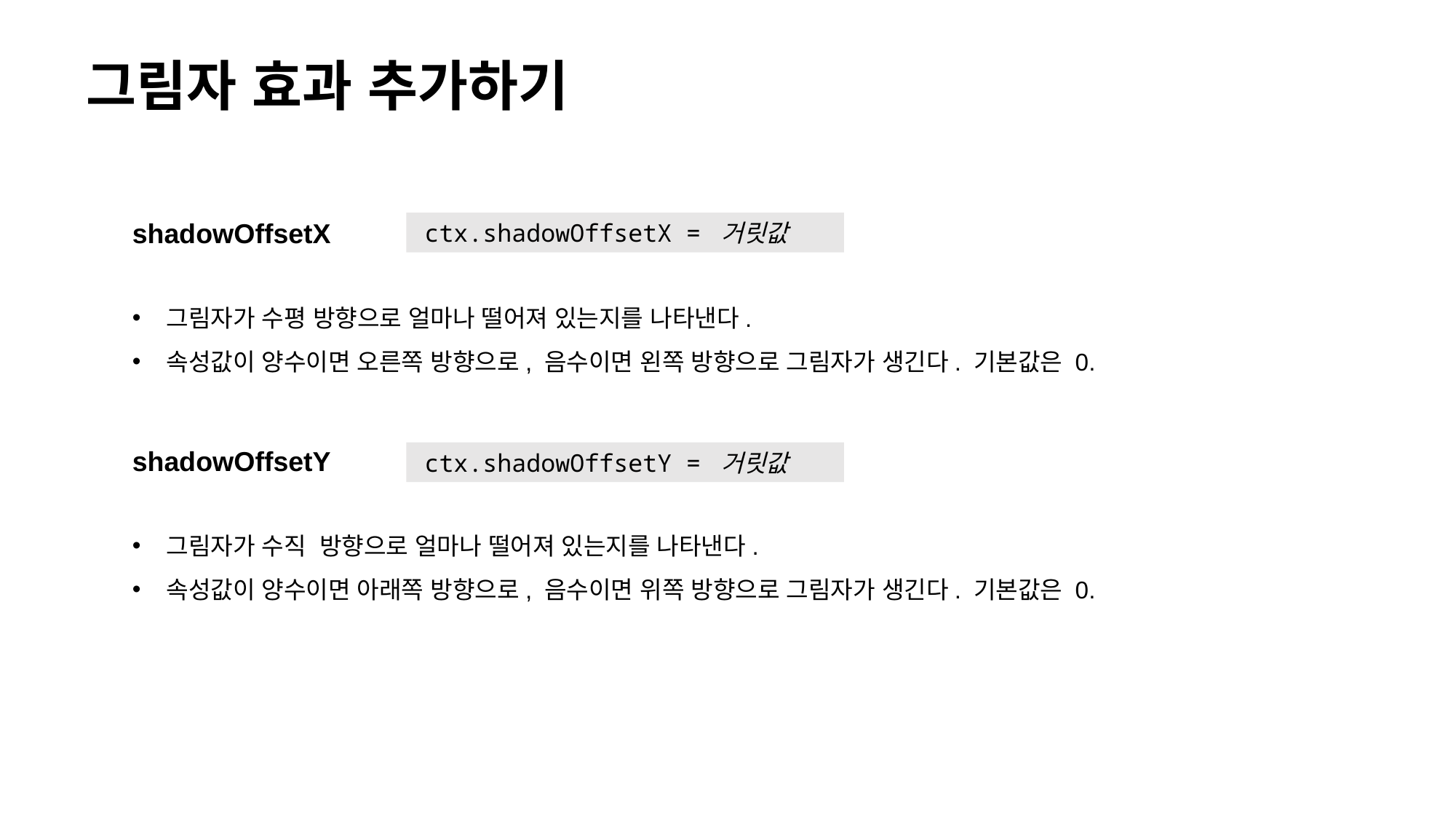

# 그림자 효과 추가하기
shadowOffsetX
ctx.shadowOffsetX = 거릿값
그림자가 수평 방향으로 얼마나 떨어져 있는지를 나타낸다.
속성값이 양수이면 오른쪽 방향으로, 음수이면 왼쪽 방향으로 그림자가 생긴다. 기본값은 0.
shadowOffsetY
ctx.shadowOffsetY = 거릿값
그림자가 수직  방향으로 얼마나 떨어져 있는지를 나타낸다.
속성값이 양수이면 아래쪽 방향으로, 음수이면 위쪽 방향으로 그림자가 생긴다. 기본값은 0.